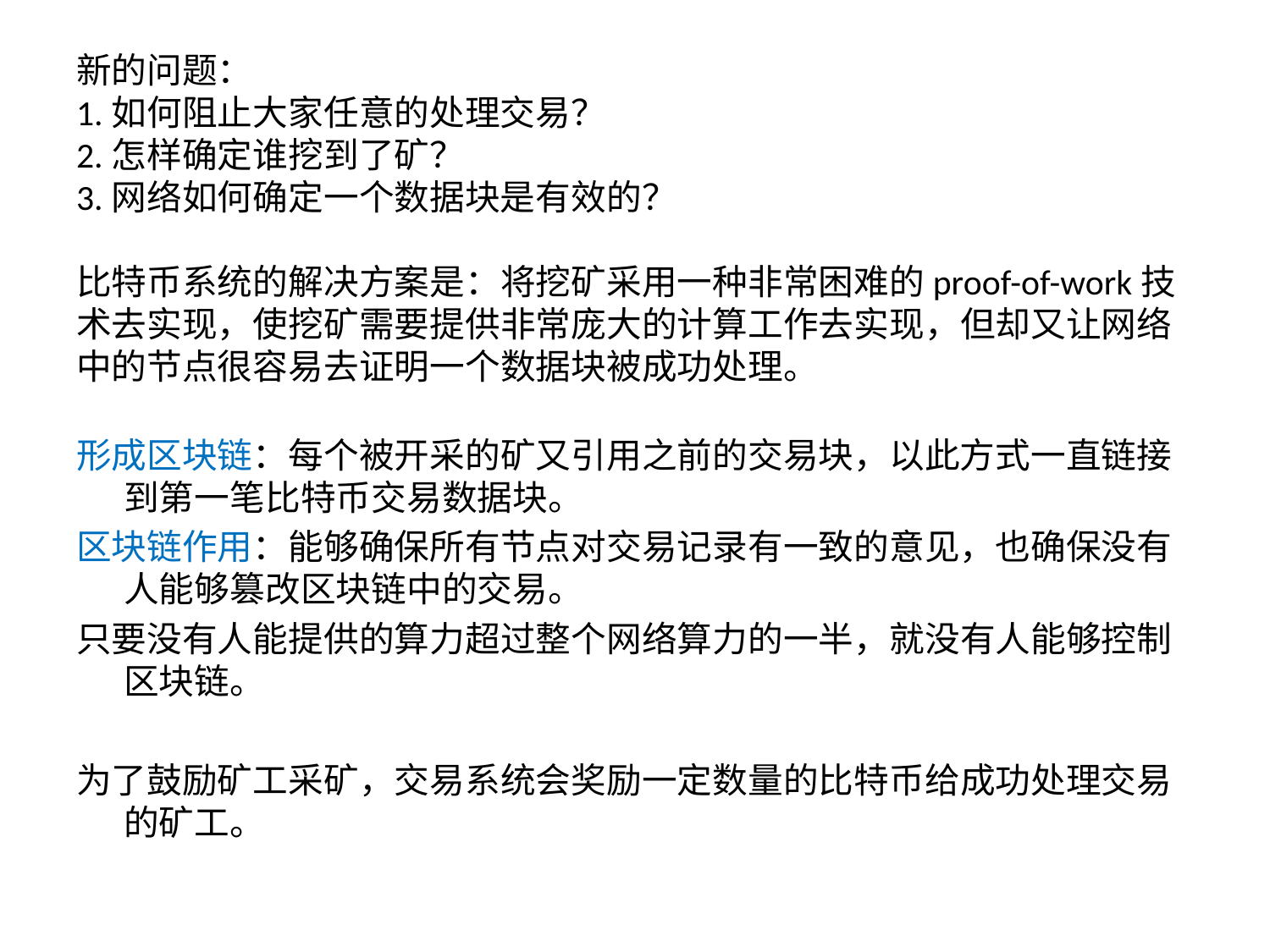

# 新的问题： 1.如何阻止大家任意的处理交易？ 2.怎样确定谁挖到了矿？ 3.网络如何确定一个数据块是有效的？ 比特币系统的解决方案是：将挖矿采用一种非常困难的proof-of-work技术去实现，使挖矿需要提供非常庞大的计算工作去实现，但却又让网络中的节点很容易去证明一个数据块被成功处理。
形成区块链：每个被开采的矿又引用之前的交易块，以此方式一直链接到第一笔比特币交易数据块。
区块链作用：能够确保所有节点对交易记录有一致的意见，也确保没有人能够篡改区块链中的交易。
只要没有人能提供的算力超过整个网络算力的一半，就没有人能够控制区块链。

为了鼓励矿工采矿，交易系统会奖励一定数量的比特币给成功处理交易的矿工。